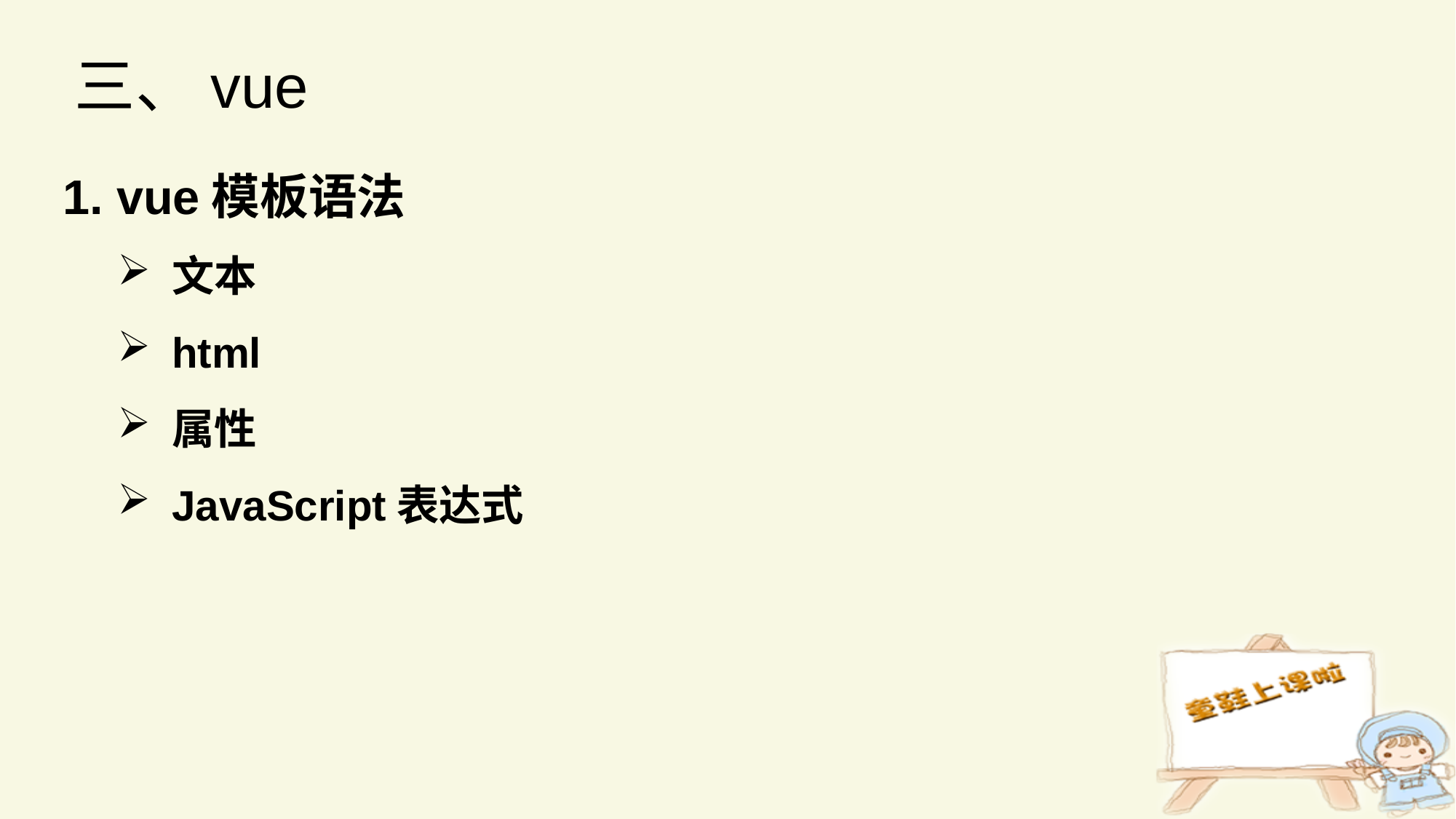

三、vue
1. vue模板语法
文本
html
属性
JavaScript表达式